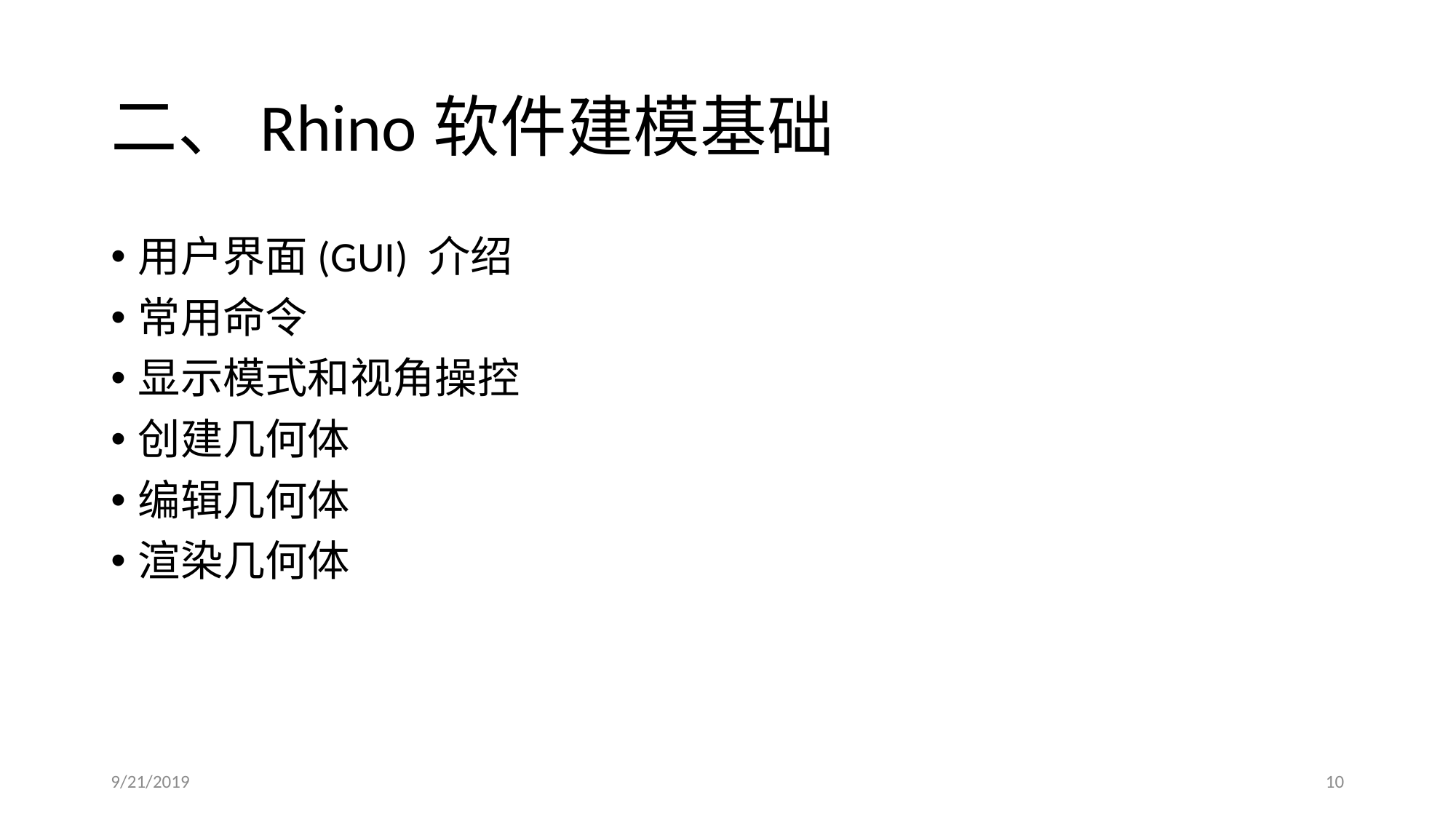

二、Rhino软件建模基础
Graphical User Interface (GUI) Introduction
Common Command
Display Mode & Viewport Manipulation
Creating Geometry
Editing Geometry
Rendering Geometry

用户界面(GUI) 介绍
常用命令
显示模式和视角操控
创建几何体
编辑几何体
渲染几何体

9/21/2019
10